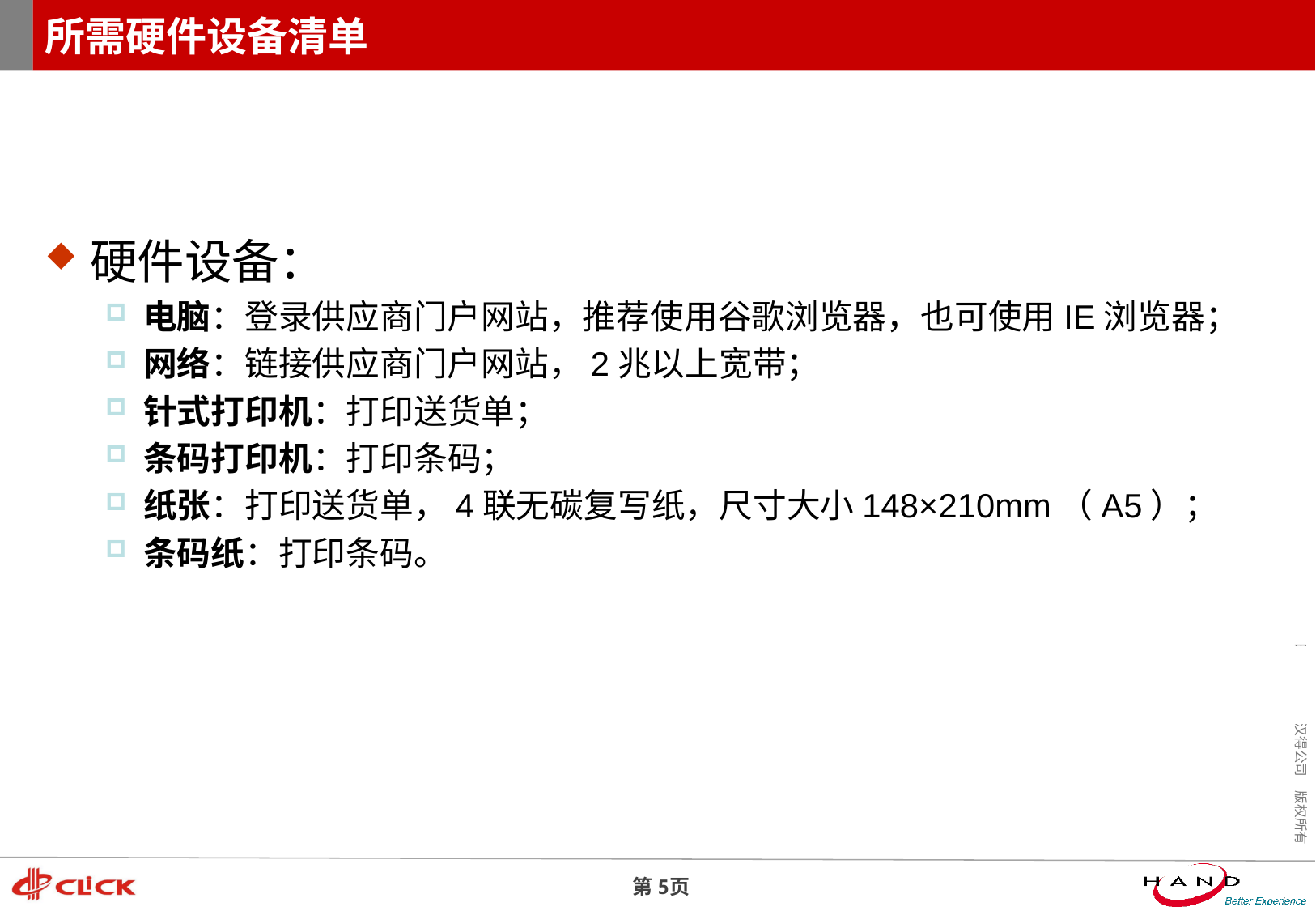

# 所需硬件设备清单
硬件设备：
电脑：登录供应商门户网站，推荐使用谷歌浏览器，也可使用IE浏览器；
网络：链接供应商门户网站，2兆以上宽带；
针式打印机：打印送货单；
条码打印机：打印条码；
纸张：打印送货单，4联无碳复写纸，尺寸大小148×210mm（A5）；
条码纸：打印条码。